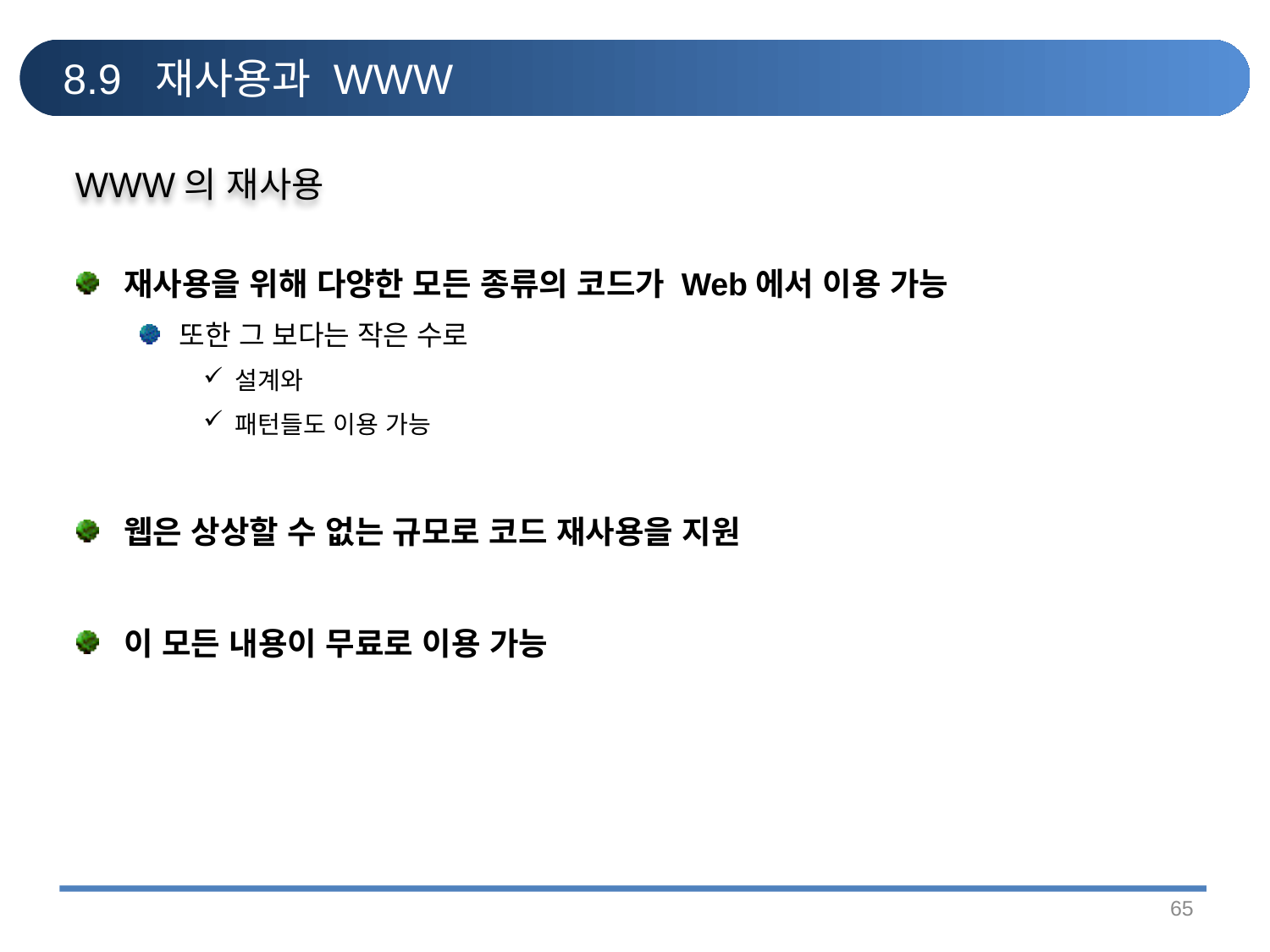

# 8.9  재사용과 WWW
WWW의 재사용
재사용을 위해 다양한 모든 종류의 코드가 Web에서 이용 가능
또한 그 보다는 작은 수로
설계와
패턴들도 이용 가능

웹은 상상할 수 없는 규모로 코드 재사용을 지원

이 모든 내용이 무료로 이용 가능

65